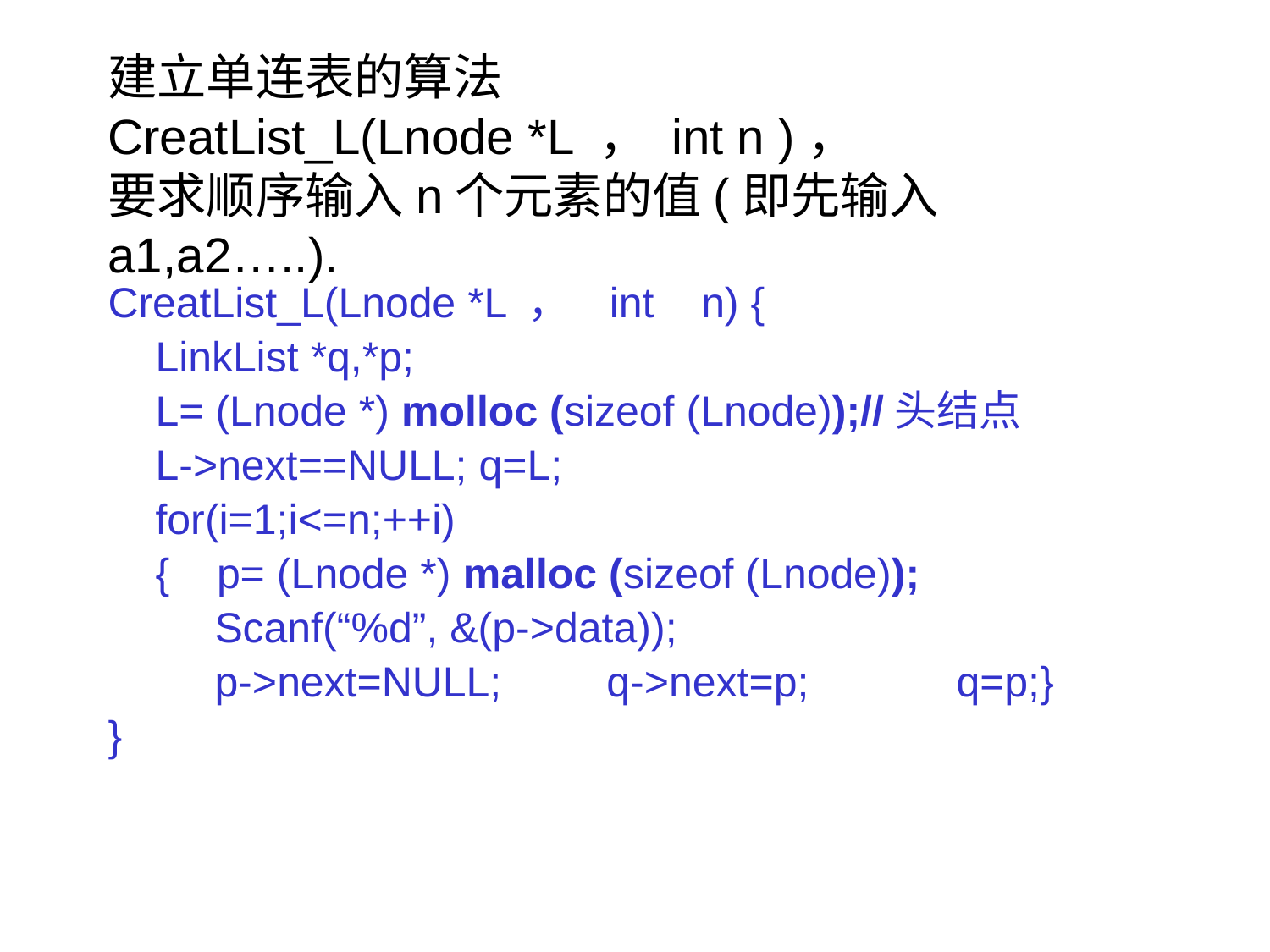

# 建立单连表的算法 CreatList_L(Lnode *L ， int n )， 要求顺序输入n个元素的值(即先输入a1,a2…..).
CreatList_L(Lnode *L ，   int    n) {
    LinkList *q,*p;
    L= (Lnode *) molloc (sizeof (Lnode));//头结点
    L->next==NULL; q=L;
    for(i=1;i<=n;++i)
    {    p= (Lnode *) malloc (sizeof (Lnode));
         Scanf(“%d”, &(p->data));
         p->next=NULL;　　q->next=p;　　　q=p;}
}